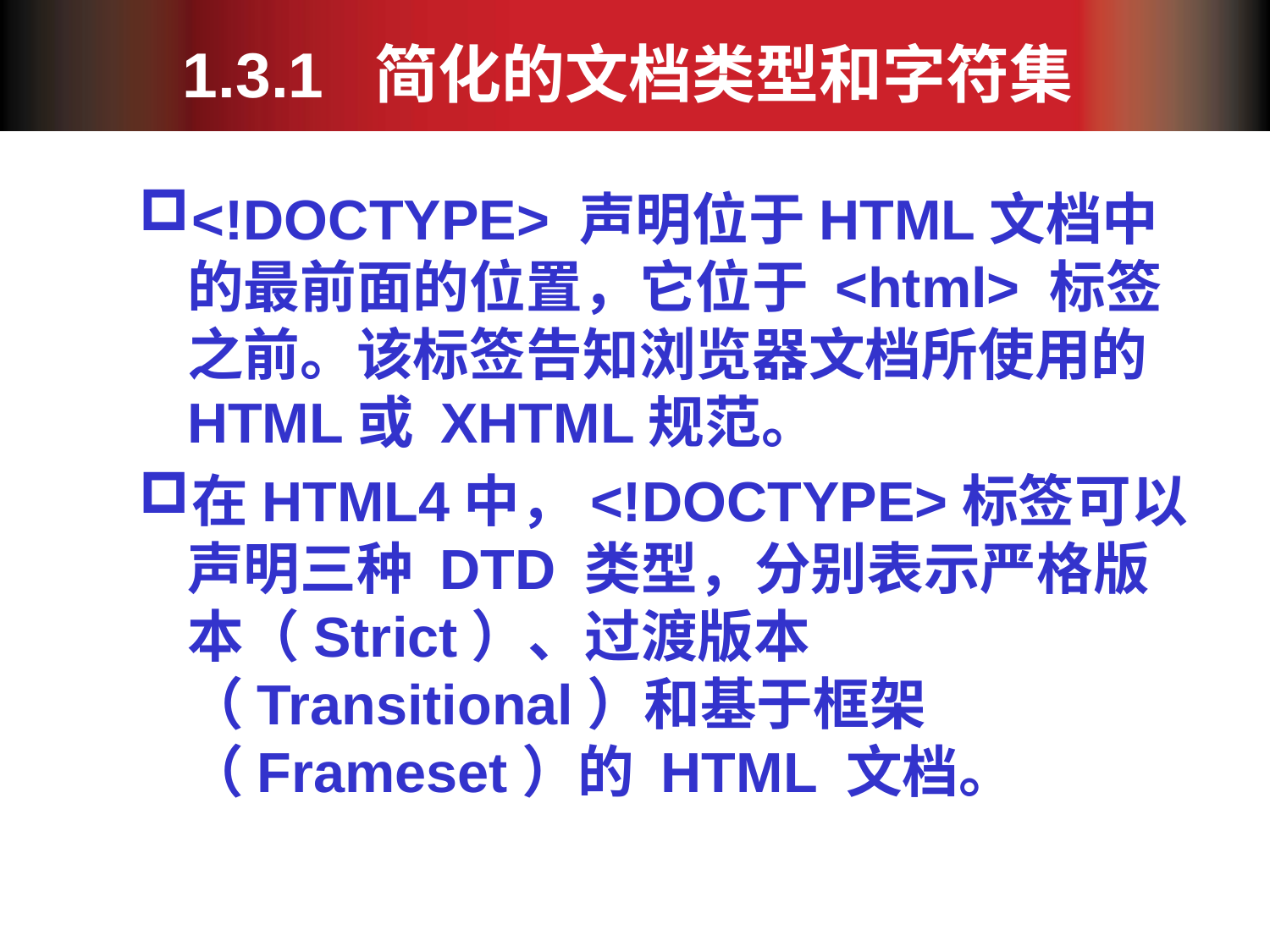

# 1.3.1  简化的文档类型和字符集
<!DOCTYPE> 声明位于HTML文档中的最前面的位置，它位于 <html> 标签之前。该标签告知浏览器文档所使用的HTML或 XHTML规范。
在HTML4中，<!DOCTYPE>标签可以声明三种 DTD 类型，分别表示严格版本（Strict）、过渡版本（Transitional）和基于框架（Frameset）的 HTML 文档。